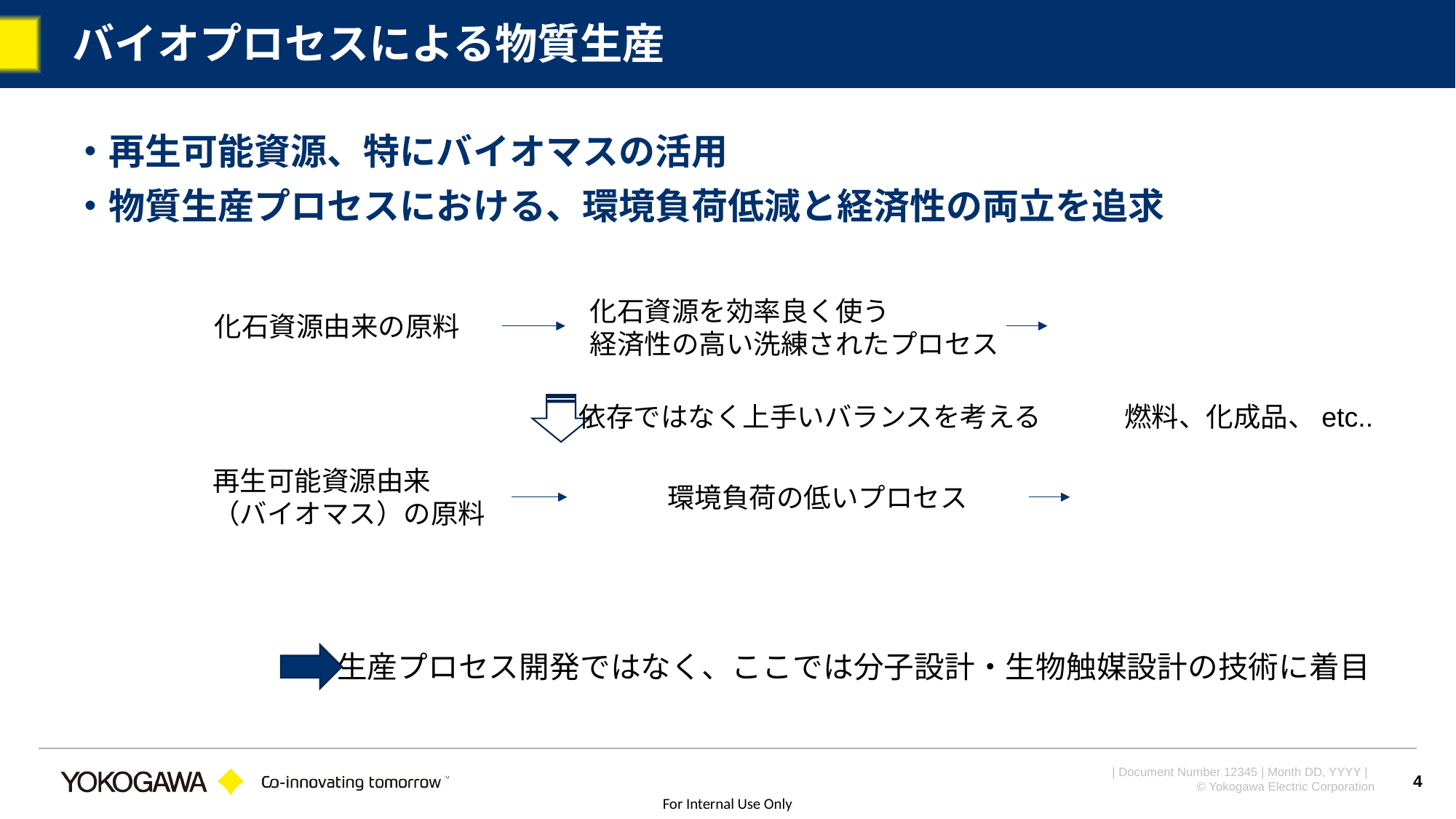

# バイオプロセスによる物質生産
・再生可能資源、特にバイオマスの活用
・物質生産プロセスにおける、環境負荷低減と経済性の両立を追求
化石資源を効率良く使う
経済性の高い洗練されたプロセス
化石資源由来の原料

依存ではなく上手いバランスを考える
燃料、化成品、etc..
再生可能資源由来
（バイオマス）の原料
環境負荷の低いプロセス
生産プロセス開発ではなく、ここでは分子設計・生物触媒設計の技術に着目

4